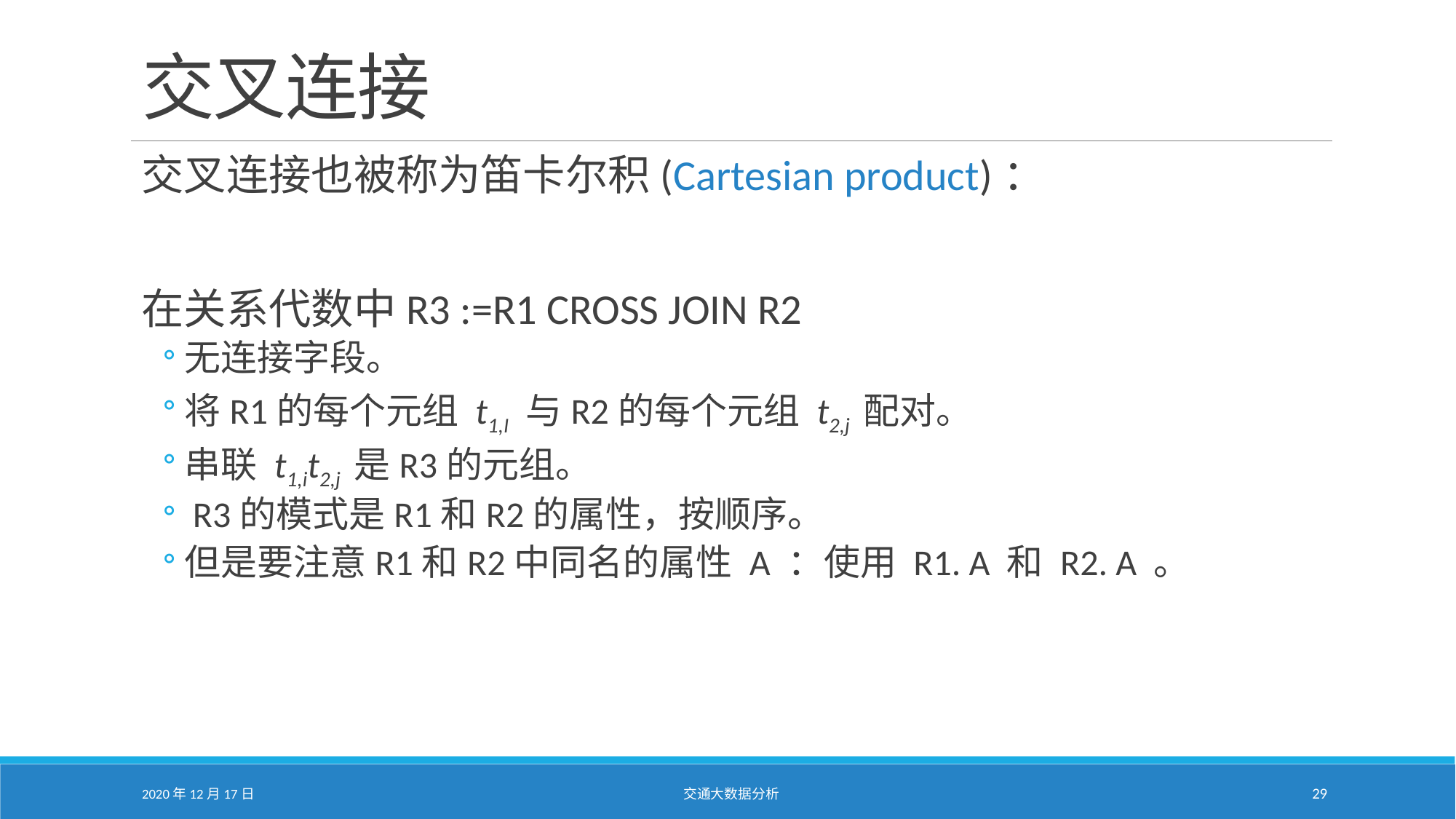

# 交叉连接
交叉连接也被称为笛卡尔积(Cartesian product)：

在关系代数中R3 :=R1 CROSS JOIN R2
无连接字段。
将R1的每个元组 t1,I 与R2的每个元组 t2,j 配对。
串联 t1,it2,j 是R3的元组。
 R3的模式是R1和R2的属性，按顺序。
但是要注意R1和R2中同名的属性 A ：使用 R1. A 和 R2. A 。
2020年12月17日
交通大数据分析
29